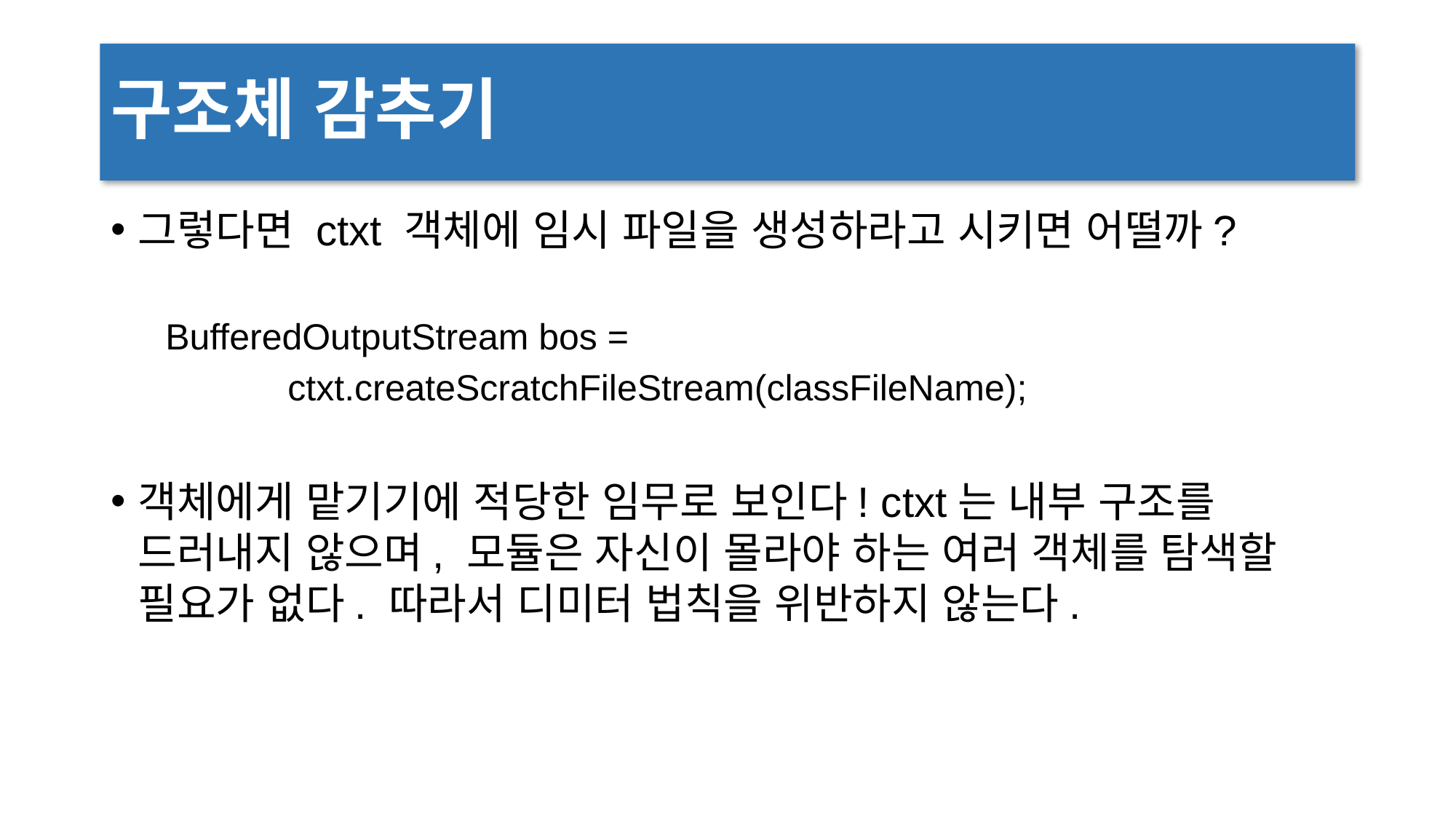

# 구조체 감추기
그렇다면 ctxt 객체에 임시 파일을 생성하라고 시키면 어떨까?

BufferedOutputStream bos =
            ctxt.createScratchFileStream(classFileName);

객체에게 맡기기에 적당한 임무로 보인다! ctxt는 내부 구조를 드러내지 않으며, 모듈은 자신이 몰라야 하는 여러 객체를 탐색할 필요가 없다. 따라서 디미터 법칙을 위반하지 않는다.